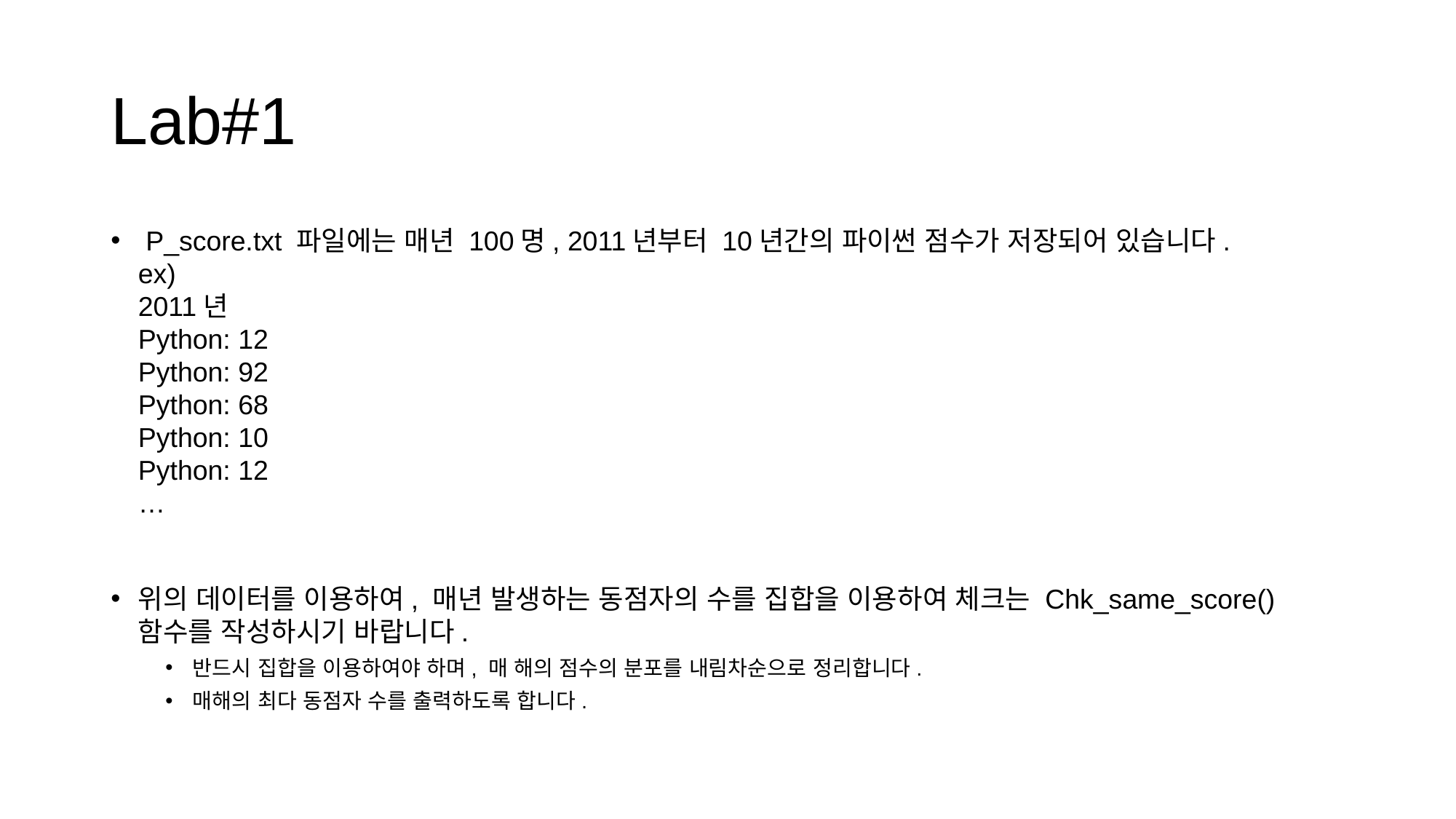

# Lab#1
 P_score.txt 파일에는 매년 100명, 2011년부터 10년간의 파이썬 점수가 저장되어 있습니다.
ex)
2011년
Python: 12
Python: 92
Python: 68
Python: 10
Python: 12
…

위의 데이터를 이용하여, 매년 발생하는 동점자의 수를 집합을 이용하여 체크는 Chk_same_score()함수를 작성하시기 바랍니다.
반드시 집합을 이용하여야 하며, 매 해의 점수의 분포를 내림차순으로 정리합니다.
매해의 최다 동점자 수를 출력하도록 합니다.